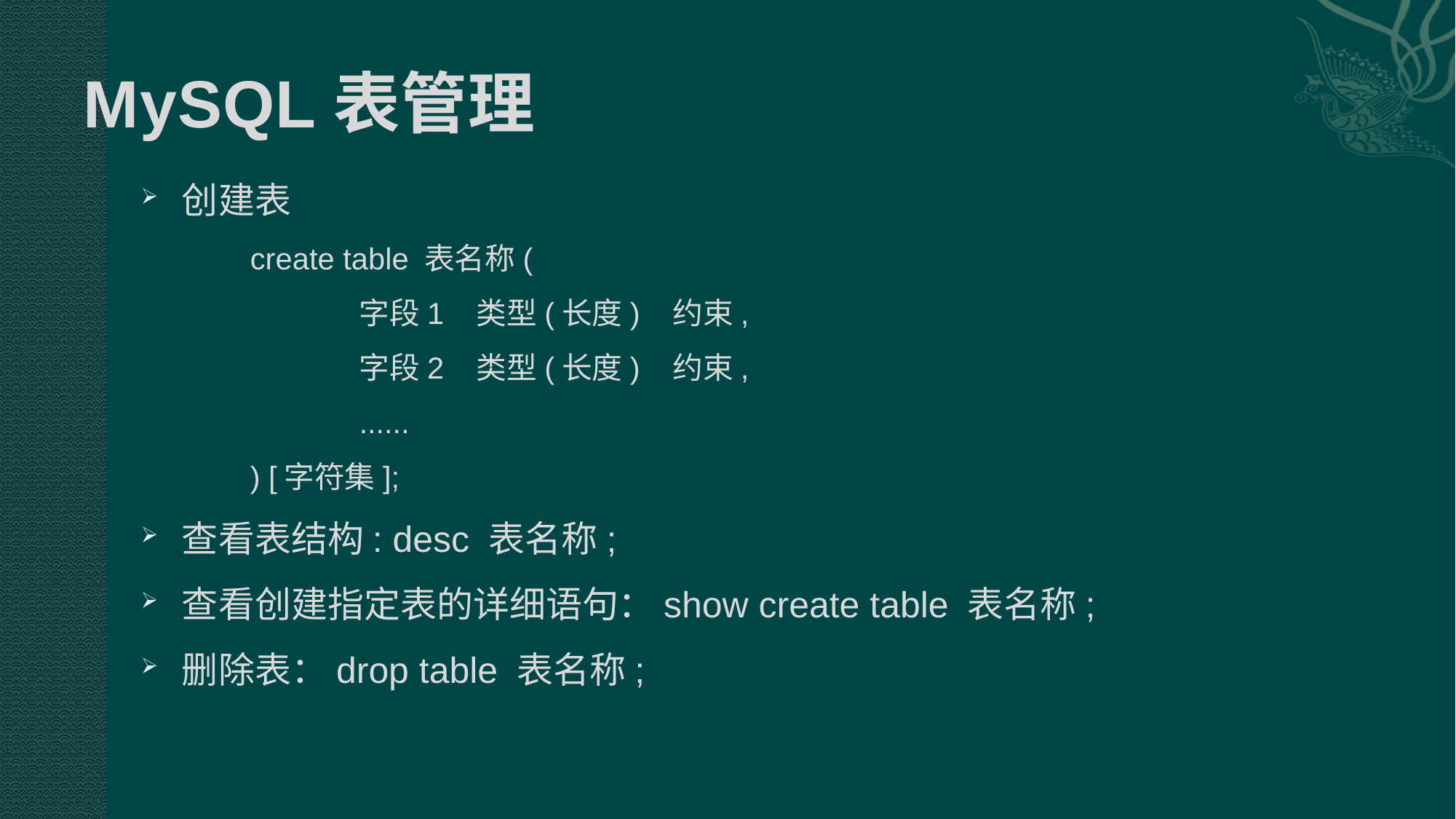

# MySQL表管理
创建表
	create table 表名称(
		字段1   类型(长度)   约束,
		字段2   类型(长度)   约束,
		......
	) [字符集];
查看表结构: desc 表名称;
查看创建指定表的详细语句：show create table 表名称;
删除表：drop table 表名称;